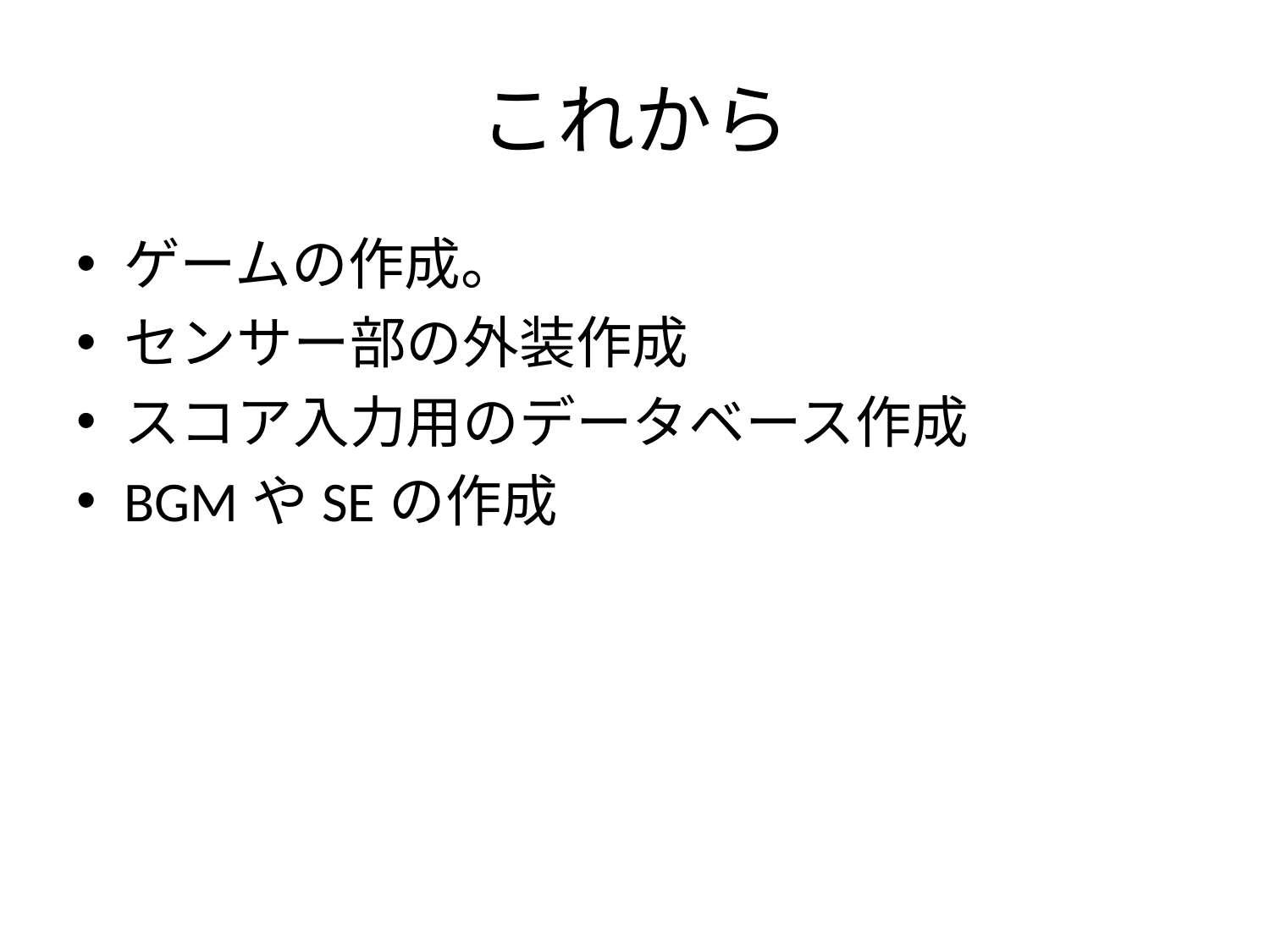

# これから
ゲームの作成。
センサー部の外装作成
スコア入力用のデータベース作成
BGMやSEの作成